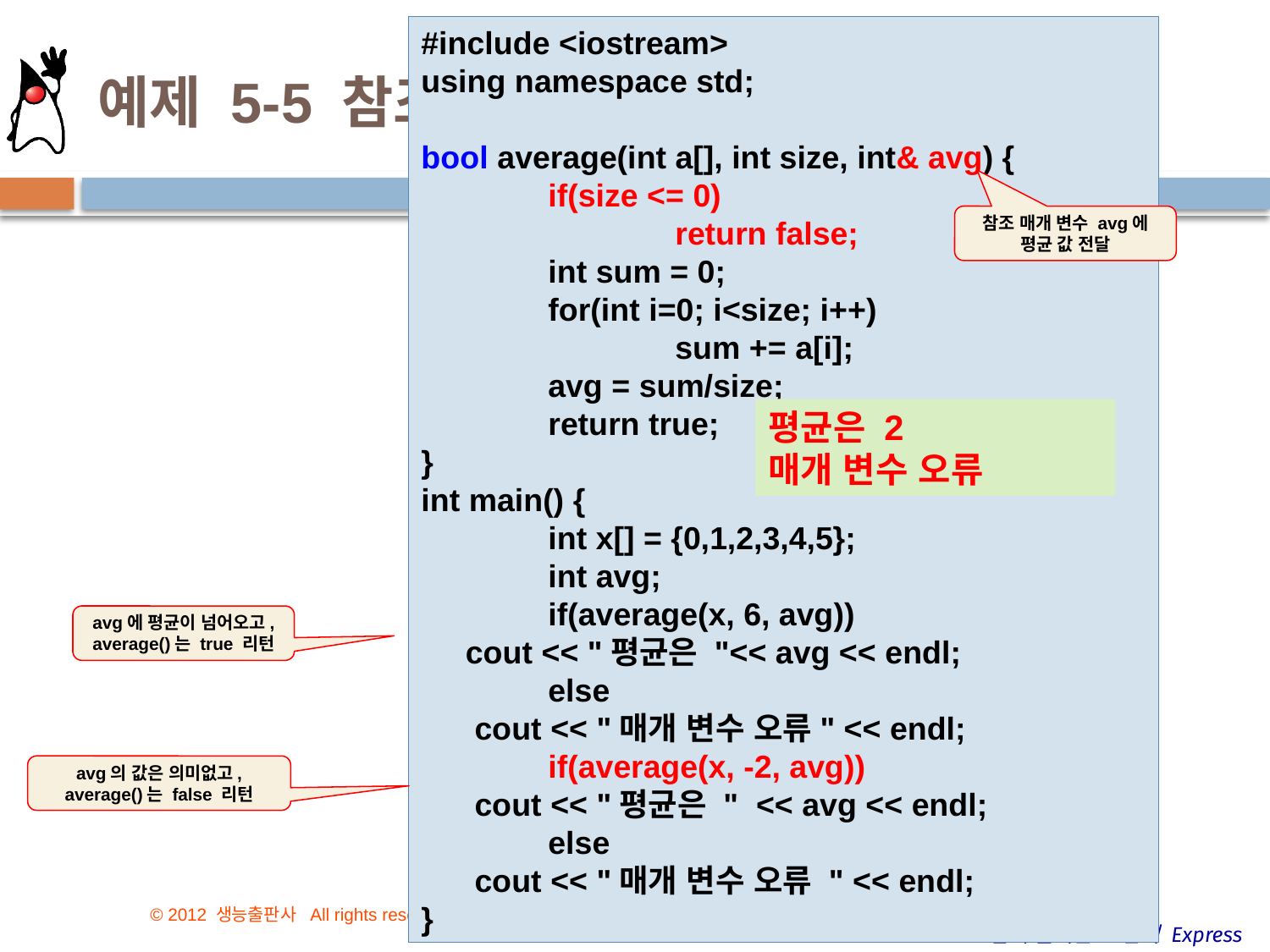

#include <iostream>
using namespace std;

bool average(int a[], int size, int& avg) {
	if(size <= 0)
		return false;
	int sum = 0;
	for(int i=0; i<size; i++)
		sum += a[i];
	avg = sum/size;
	return true;
}
int main() {
	int x[] = {0,1,2,3,4,5};
	int avg;
	if(average(x, 6, avg))
     cout << "평균은 "<< avg << endl;
	else
      cout << "매개 변수 오류" << endl;
	if(average(x, -2, avg))
      cout << "평균은 "  << avg << endl;
	else
      cout << "매개 변수 오류 " << endl;
}
# 예제 5-5 참조 매개 변수로 평균 리턴하기

참조 매개 변수 avg에 평균 값 전달
평균은 2
매개 변수 오류
avg에 평균이 넘어오고, average()는 true 리턴
avg의 값은 의미없고, average()는 false 리턴